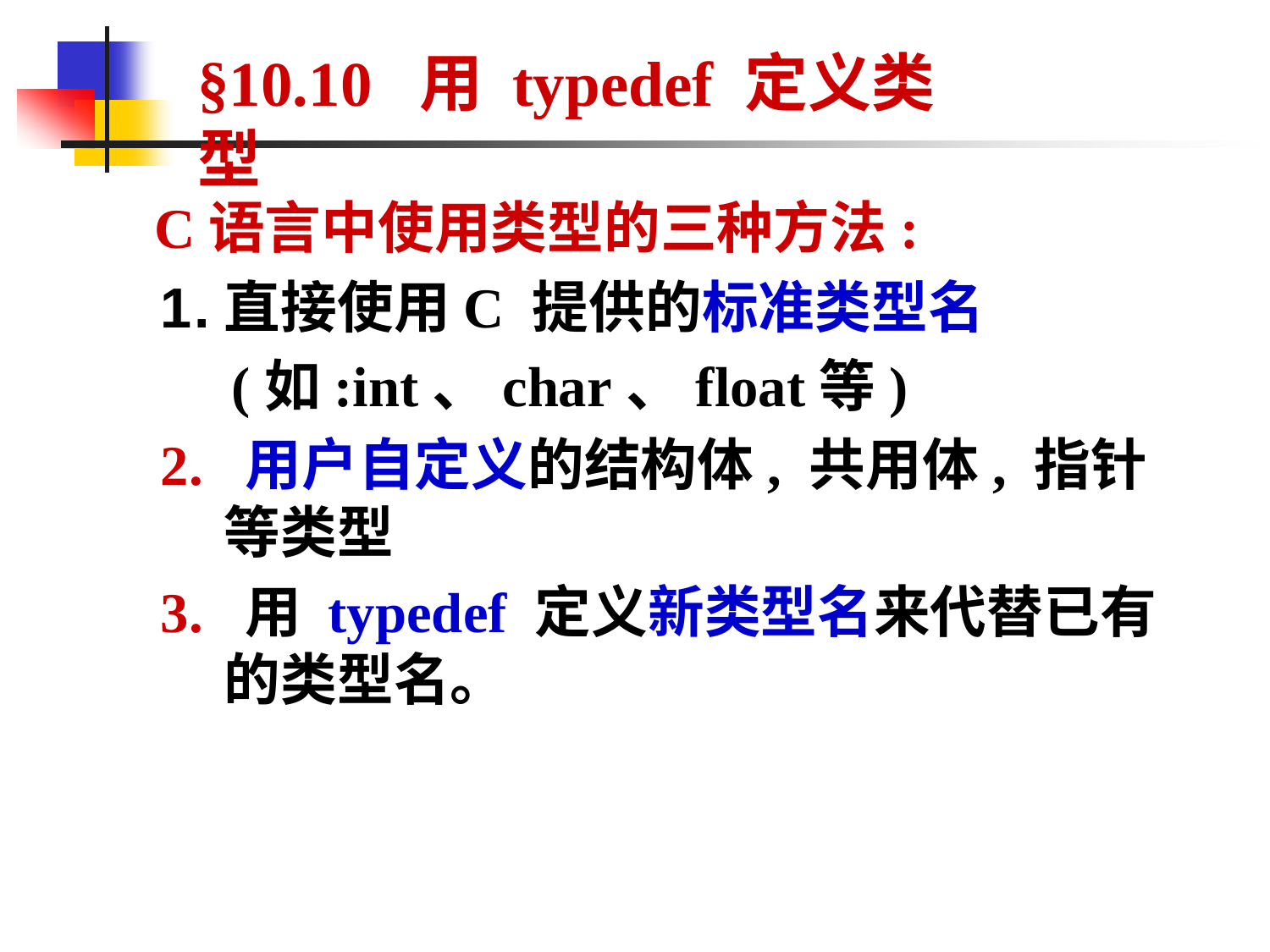

§10.10  用 typedef 定义类型
    C语言中使用类型的三种方法:
直接使用C 提供的标准类型名
     (如:int、char、float等)
2.  用户自定义的结构体, 共用体, 指针等类型
3.  用 typedef 定义新类型名来代替已有的类型名。